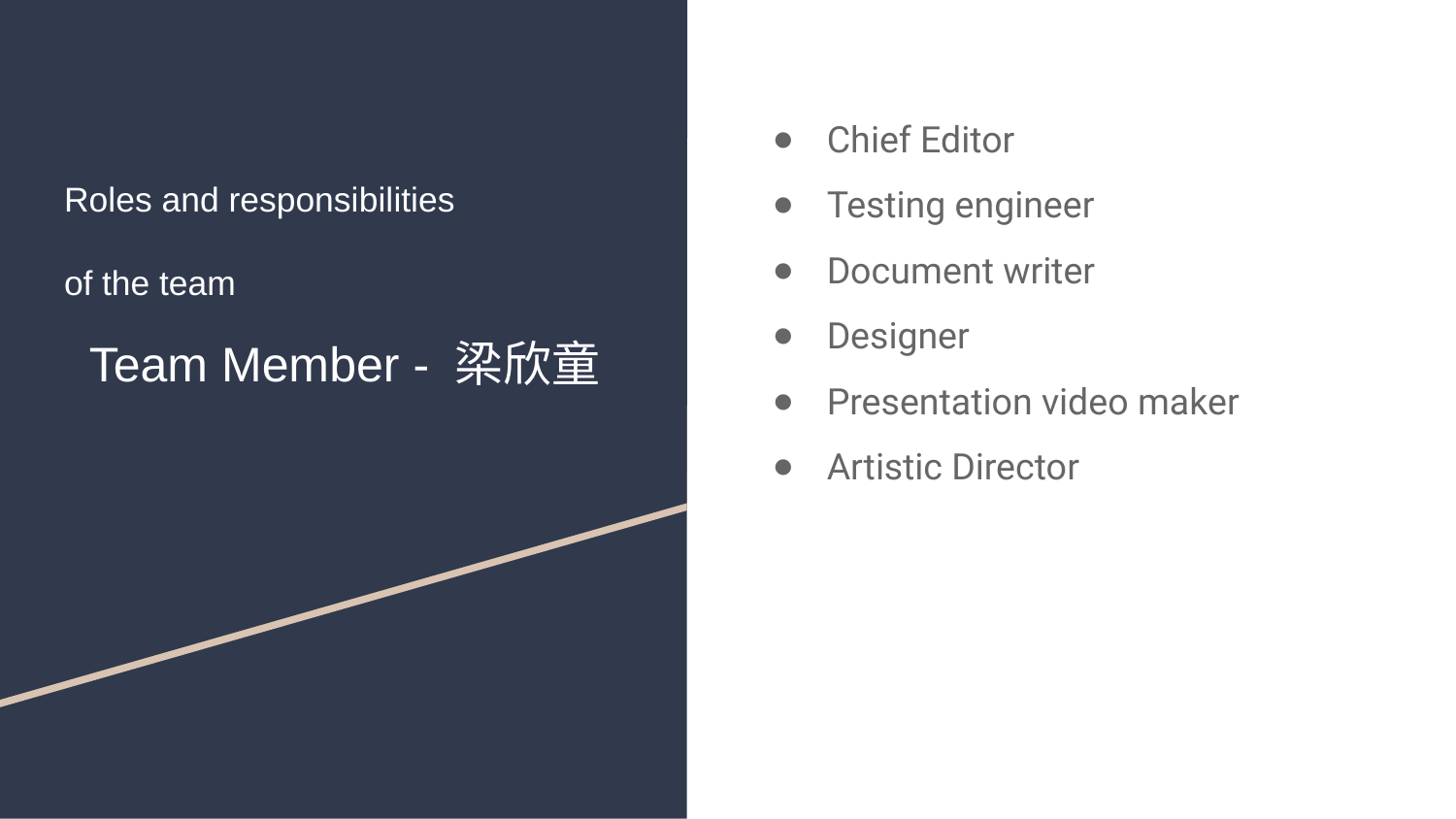

# Roles and responsibilities
of the team

Team Member - 梁欣童
Chief Editor
Testing engineer
Document writer
Designer
Presentation video maker
Artistic Director